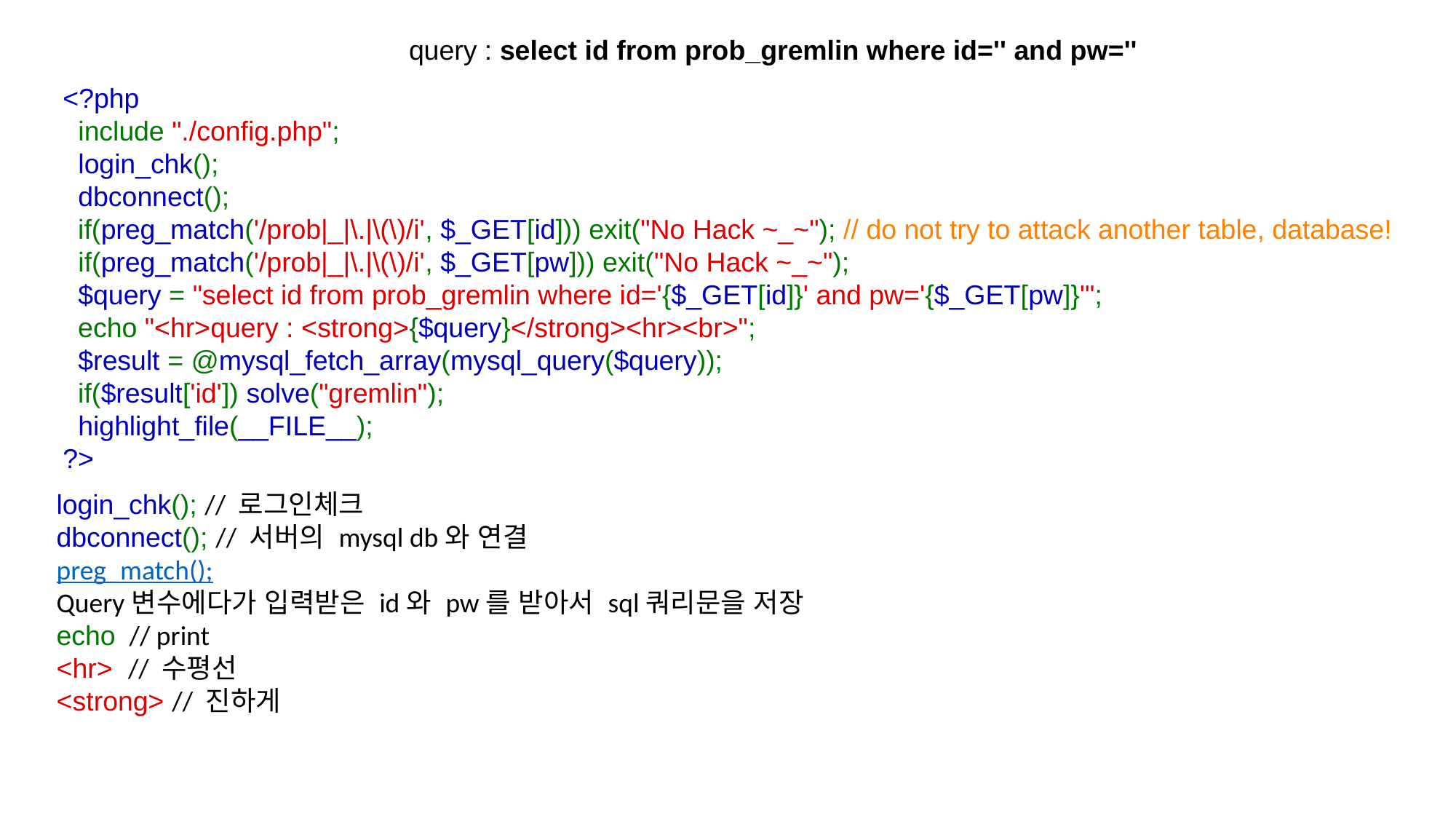

<?php
  include "./config.php";
  login_chk();
  dbconnect();
  if(preg_match('/prob|_|\.|\(\)/i', $_GET[id])) exit("No Hack ~_~"); // do not try to attack another table, database!
  if(preg_match('/prob|_|\.|\(\)/i', $_GET[pw])) exit("No Hack ~_~");
  $query = "select id from prob_gremlin where id='{$_GET[id]}' and pw='{$_GET[pw]}'";
  echo "<hr>query : <strong>{$query}</strong><hr><br>";
  $result = @mysql_fetch_array(mysql_query($query));
  if($result['id']) solve("gremlin");
  highlight_file(__FILE__);
?>
query : select id from prob_gremlin where id='' and pw=''
login_chk(); // 로그인체크
dbconnect(); // 서버의 mysql db와 연결
preg_match();
Query변수에다가 입력받은 id와 pw를 받아서 sql쿼리문을 저장
echo  // print
<hr>  // 수평선
<strong> // 진하게